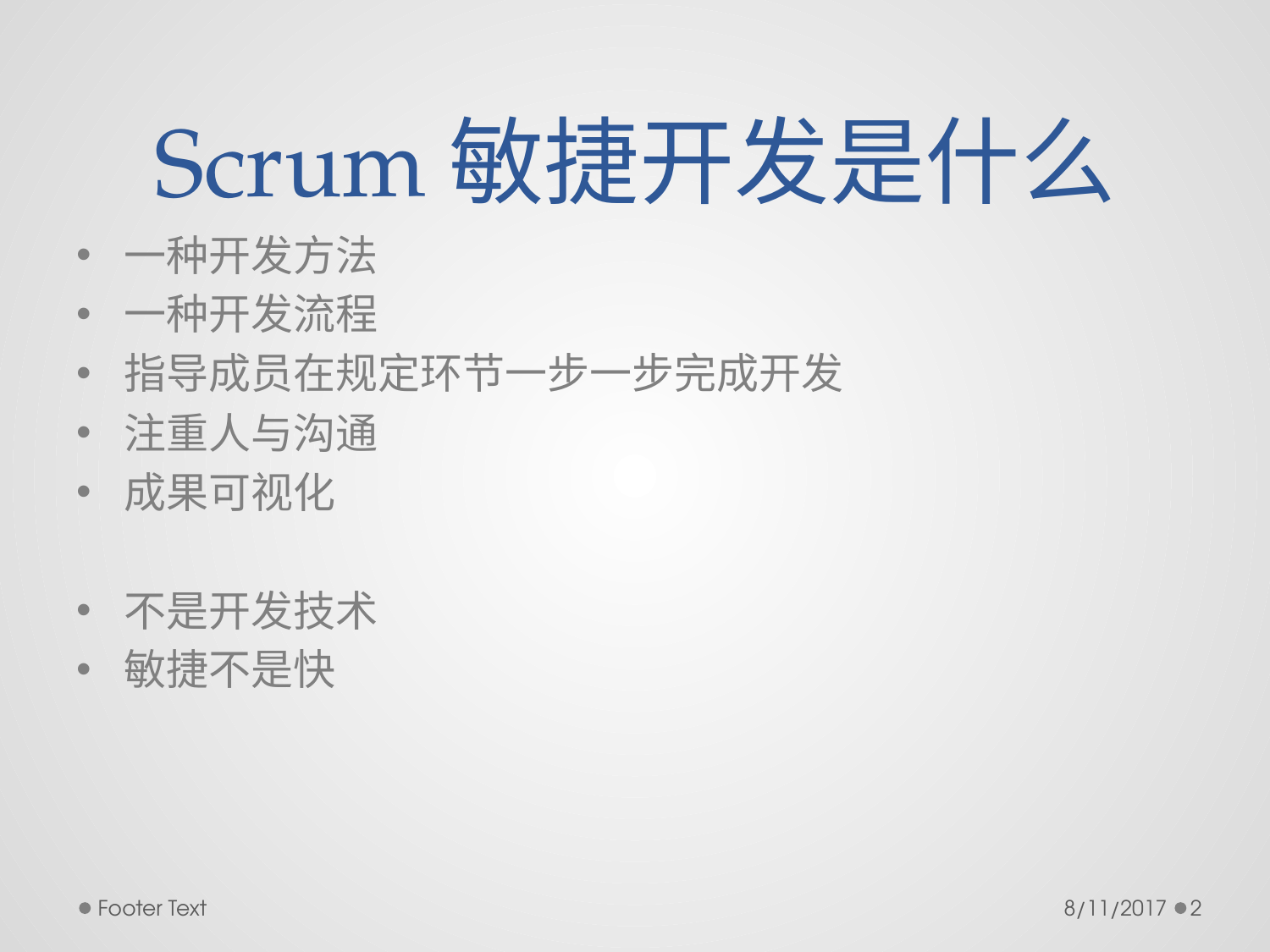

# Scrum敏捷开发是什么
一种开发方法
一种开发流程
指导成员在规定环节一步一步完成开发
注重人与沟通
成果可视化

不是开发技术
敏捷不是快

Footer Text
8/11/2017
2